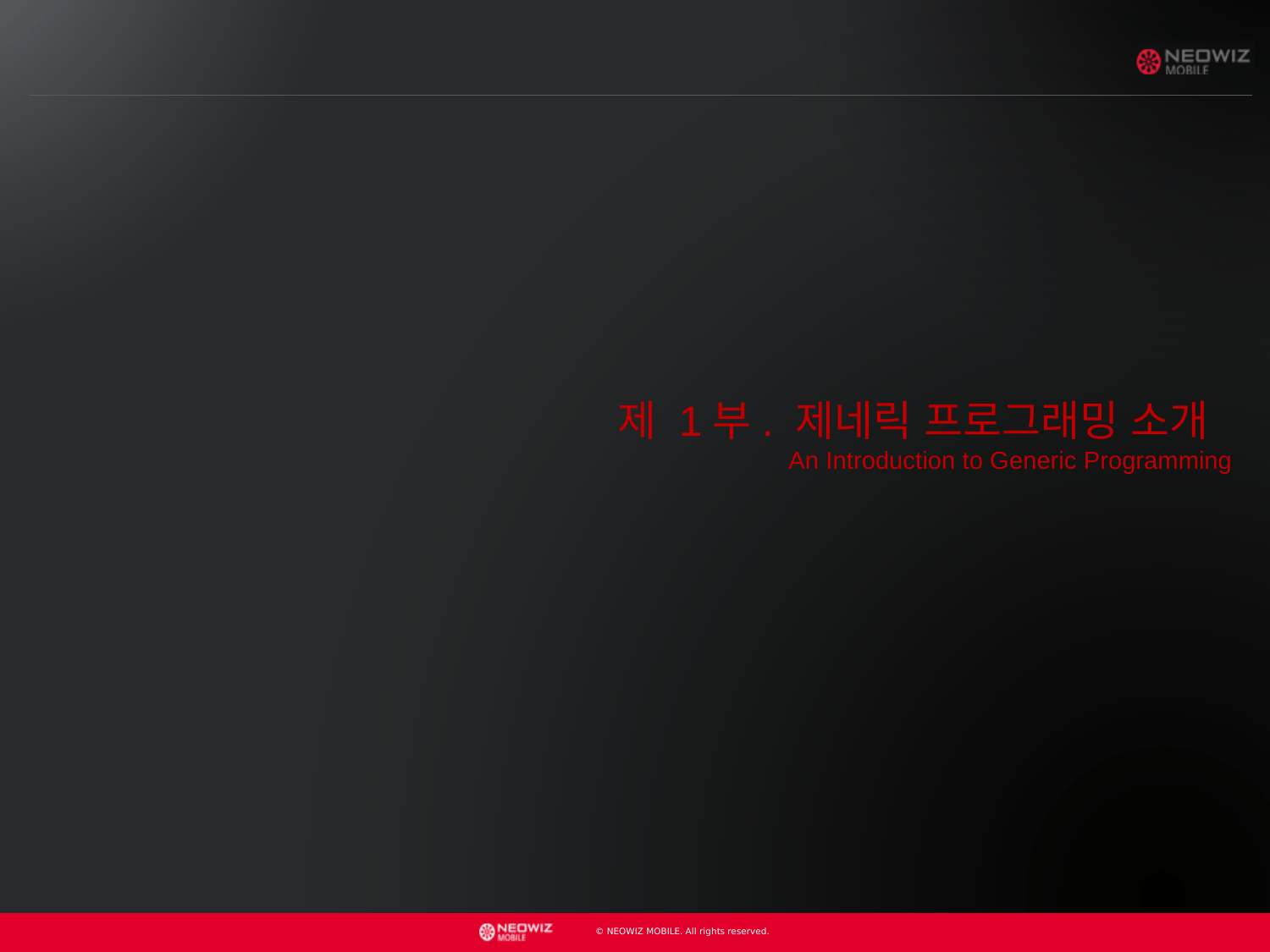

제 1부. 제네릭 프로그래밍 소개
An Introduction to Generic Programming